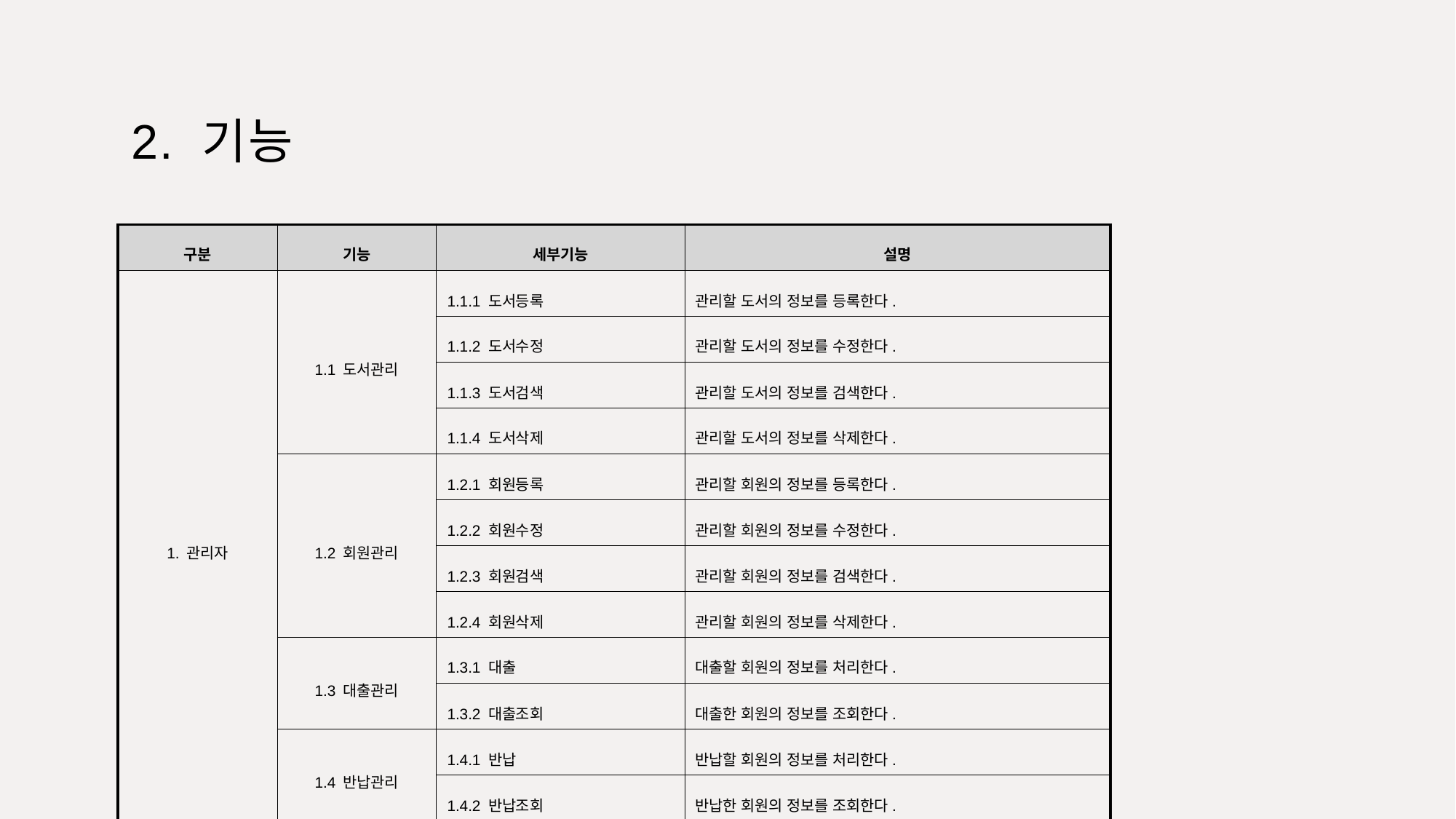

# 2. 기능

| 구분 | 기능 | 세부기능 | 설명 |
| --- | --- | --- | --- |
| 1. 관리자 | 1.1 도서관리 | 1.1.1 도서등록 | 관리할 도서의 정보를 등록한다. |
|  |  | 1.1.2 도서수정 | 관리할 도서의 정보를 수정한다. |
|  |  | 1.1.3 도서검색 | 관리할 도서의 정보를 검색한다. |
|  |  | 1.1.4 도서삭제 | 관리할 도서의 정보를 삭제한다. |
|  | 1.2 회원관리 | 1.2.1 회원등록 | 관리할 회원의 정보를 등록한다. |
|  |  | 1.2.2 회원수정 | 관리할 회원의 정보를 수정한다. |
|  |  | 1.2.3 회원검색 | 관리할 회원의 정보를 검색한다. |
|  |  | 1.2.4 회원삭제 | 관리할 회원의 정보를 삭제한다. |
|  | 1.3 대출관리 | 1.3.1 대출 | 대출할 회원의 정보를 처리한다. |
|  |  | 1.3.2 대출조회 | 대출한 회원의 정보를 조회한다. |
|  | 1.4 반납관리 | 1.4.1 반납 | 반납할 회원의 정보를 처리한다. |
|  |  | 1.4.2 반납조회 | 반납한 회원의 정보를 조회한다. |